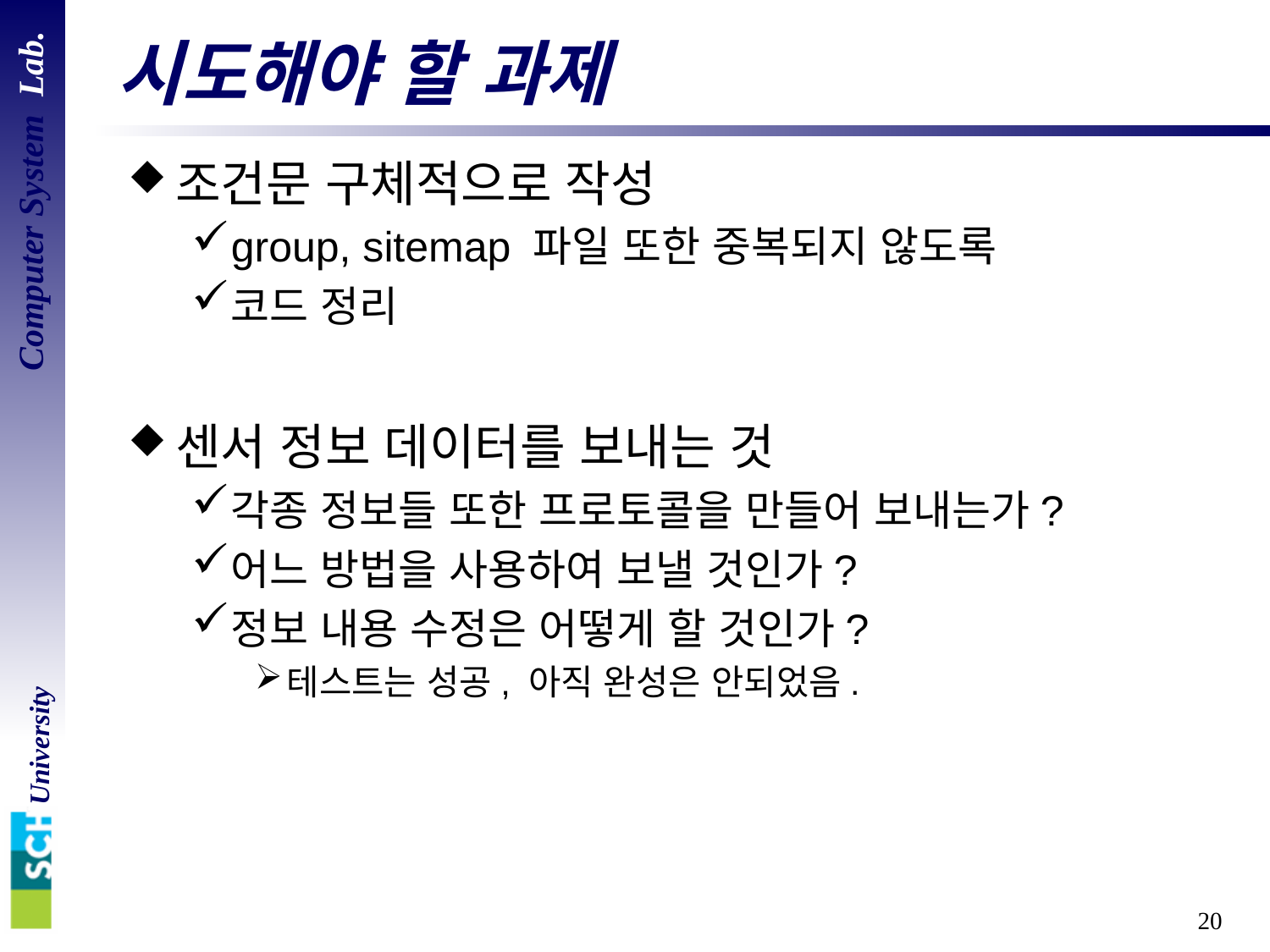

# 시도해야 할 과제

조건문 구체적으로 작성
group, sitemap 파일 또한 중복되지 않도록
코드 정리

센서 정보 데이터를 보내는 것
각종 정보들 또한 프로토콜을 만들어 보내는가?
어느 방법을 사용하여 보낼 것인가?
정보 내용 수정은 어떻게 할 것인가?
테스트는 성공, 아직 완성은 안되었음.